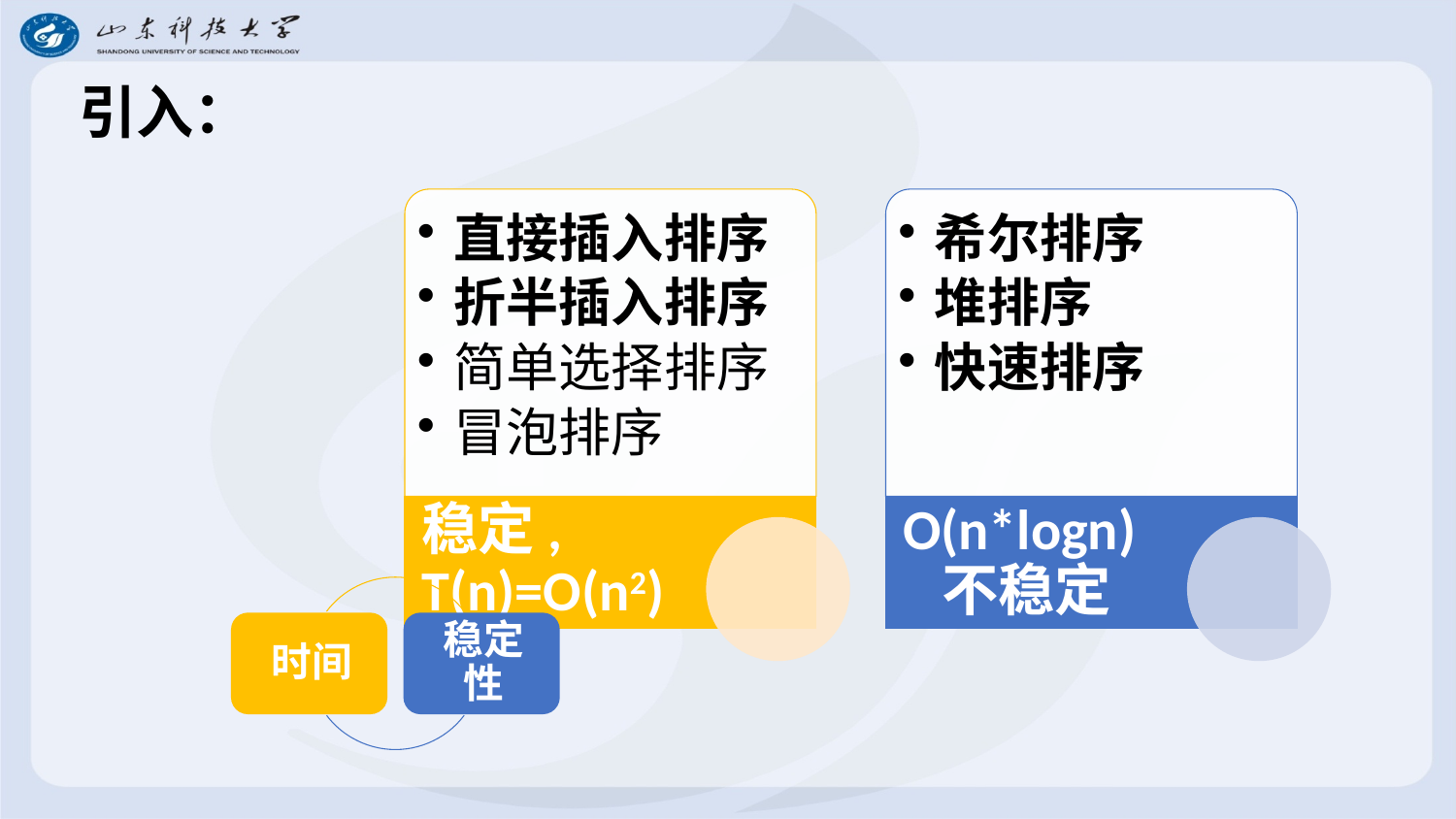

# 引入：
直接插入排序
折半插入排序
简单选择排序
冒泡排序
稳定, T(n)=O(n2)
希尔排序
堆排序
快速排序
O(n*logn)     不稳定
时间
稳定性